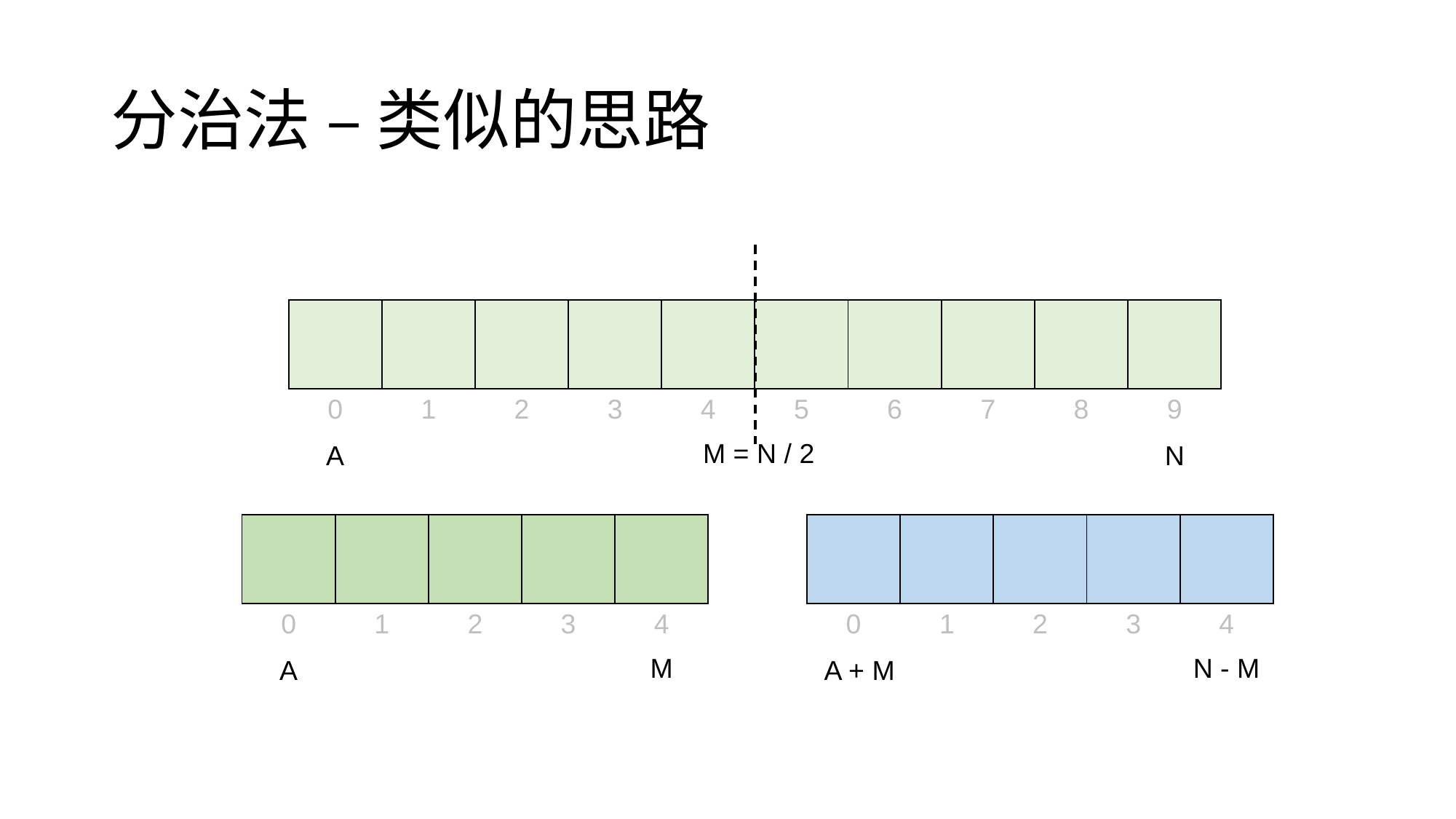

# 分治法 – 类似的思路
|  |  |  |  |  |  |  |  |  |  |
| --- | --- | --- | --- | --- | --- | --- | --- | --- | --- |
| 0 | 1 | 2 | 3 | 4 | 5 | 6 | 7 | 8 | 9 |
| --- | --- | --- | --- | --- | --- | --- | --- | --- | --- |
| M = N / 2 |
| --- |
| A |
| --- |
| N |
| --- |
|  |  |  |  |  |
| --- | --- | --- | --- | --- |
|  |  |  |  |  |
| --- | --- | --- | --- | --- |
| 0 | 1 | 2 | 3 | 4 |
| --- | --- | --- | --- | --- |
| 0 | 1 | 2 | 3 | 4 |
| --- | --- | --- | --- | --- |
| M |
| --- |
| N - M |
| --- |
| A |
| --- |
| A + M |
| --- |